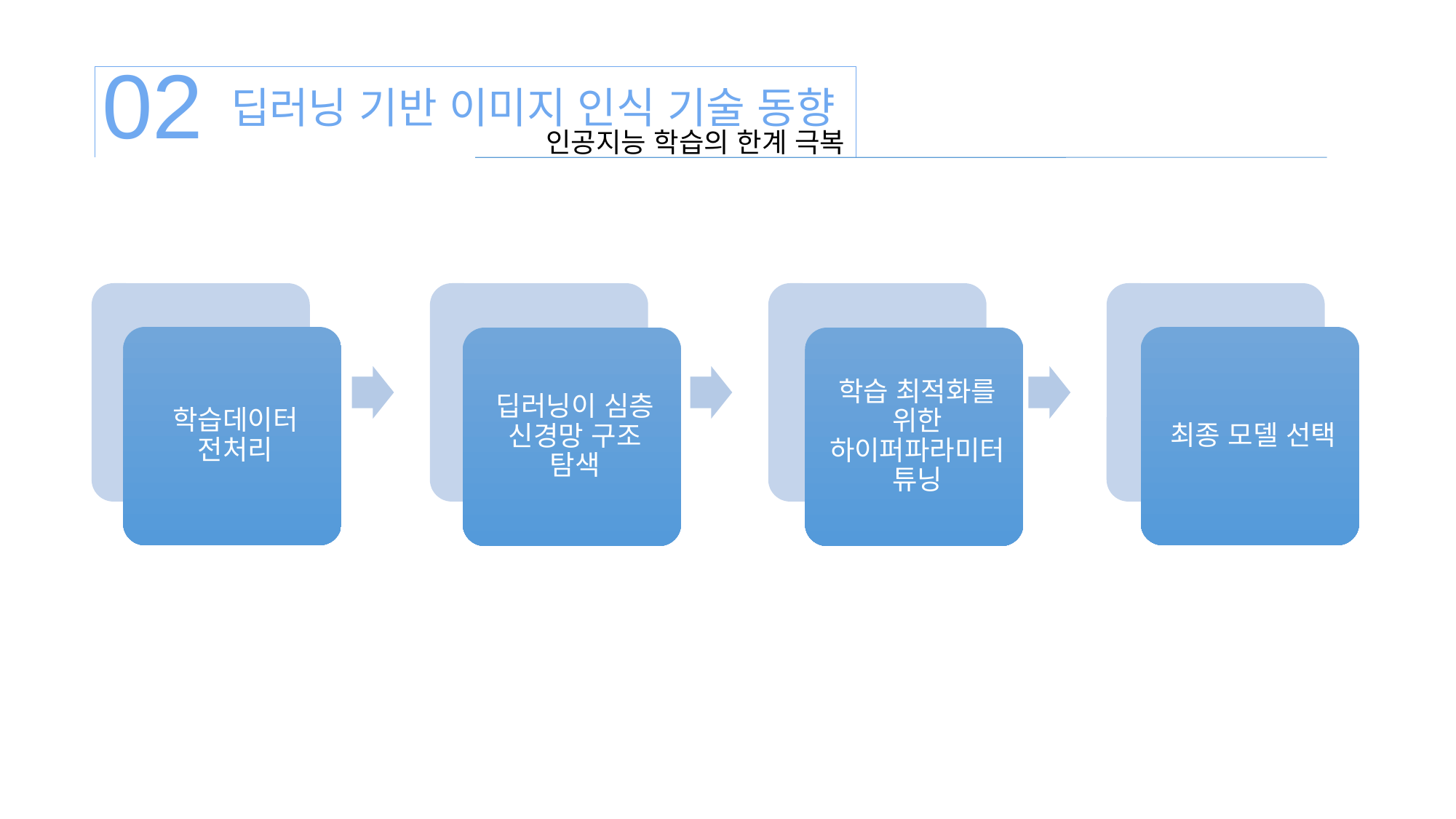

02
딥러닝 기반 이미지 인식 기술 동향
인공지능 학습의 한계 극복
학습데이터 전처리

딥러닝이 심층 신경망 구조 탐색

학습 최적화를 위한 하이퍼파라미터 튜닝

최종 모델 선택